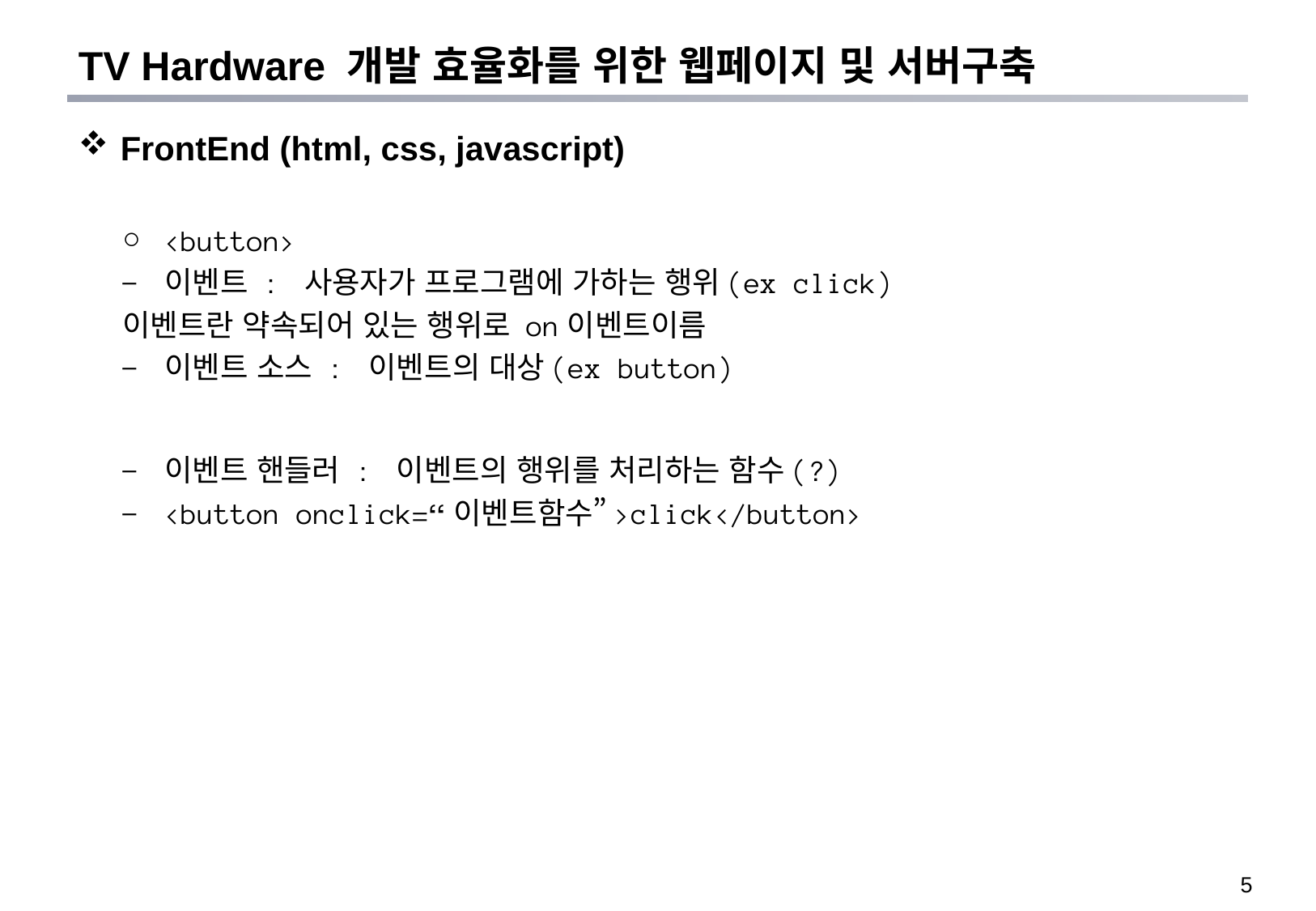

# TV Hardware 개발 효율화를 위한 웹페이지 및 서버구축
FrontEnd (html, css, javascript)

<button>
이벤트 : 사용자가 프로그램에 가하는 행위(ex click)
이벤트란 약속되어 있는 행위로 on이벤트이름
이벤트 소스 : 이벤트의 대상(ex button)

이벤트 핸들러 : 이벤트의 행위를 처리하는 함수(?)
<button onclick=“이벤트함수”>click</button>